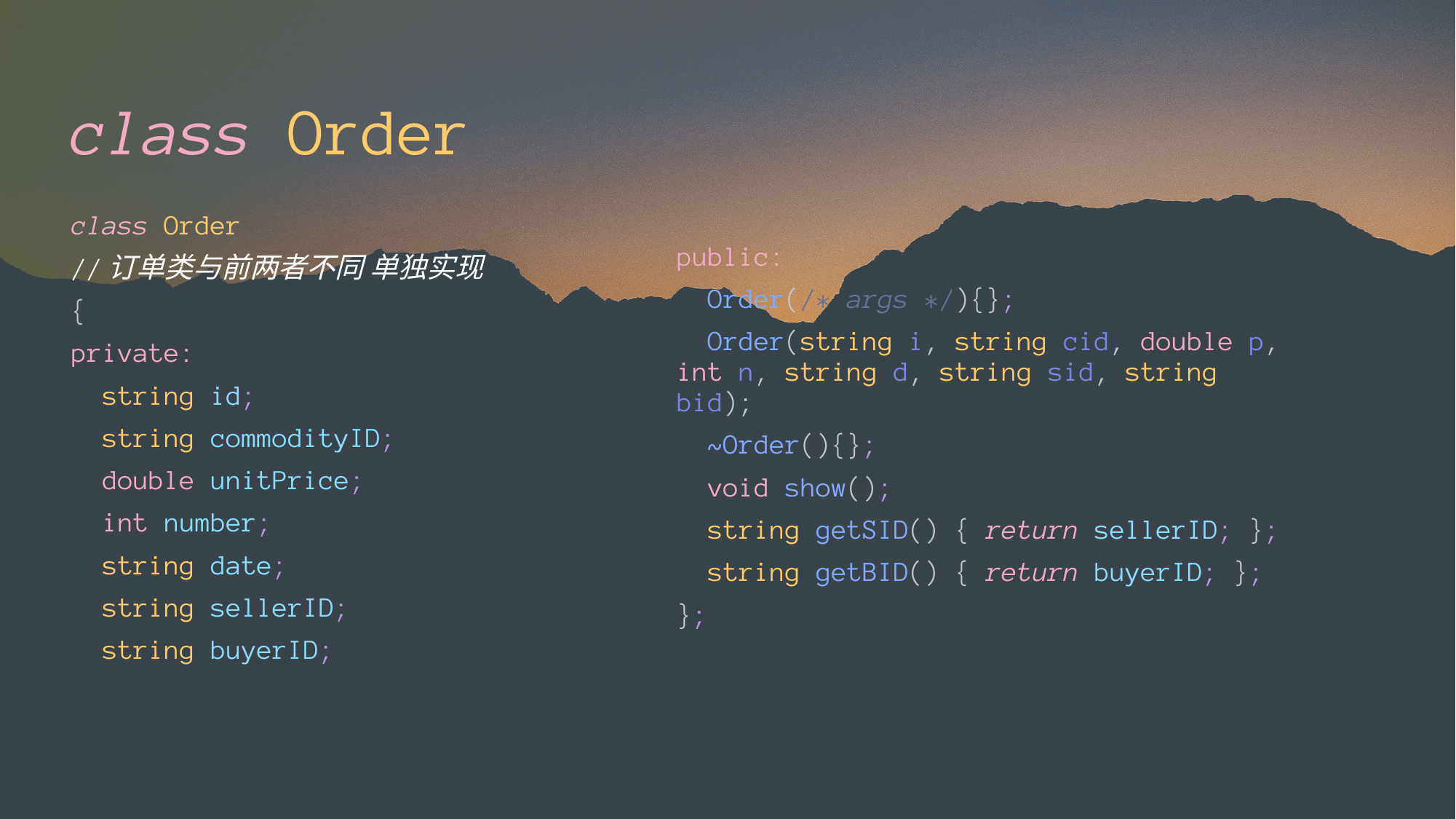

# class Order
class Order
//订单类与前两者不同 单独实现
{
private:
  string id;
  string commodityID;
  double unitPrice;
  int number;
  string date;
  string sellerID;
  string buyerID;
public:
  Order(/* args */){};
  Order(string i, string cid, double p, int n, string d, string sid, string bid);
  ~Order(){};
  void show();
  string getSID() { return sellerID; };
  string getBID() { return buyerID; };
};